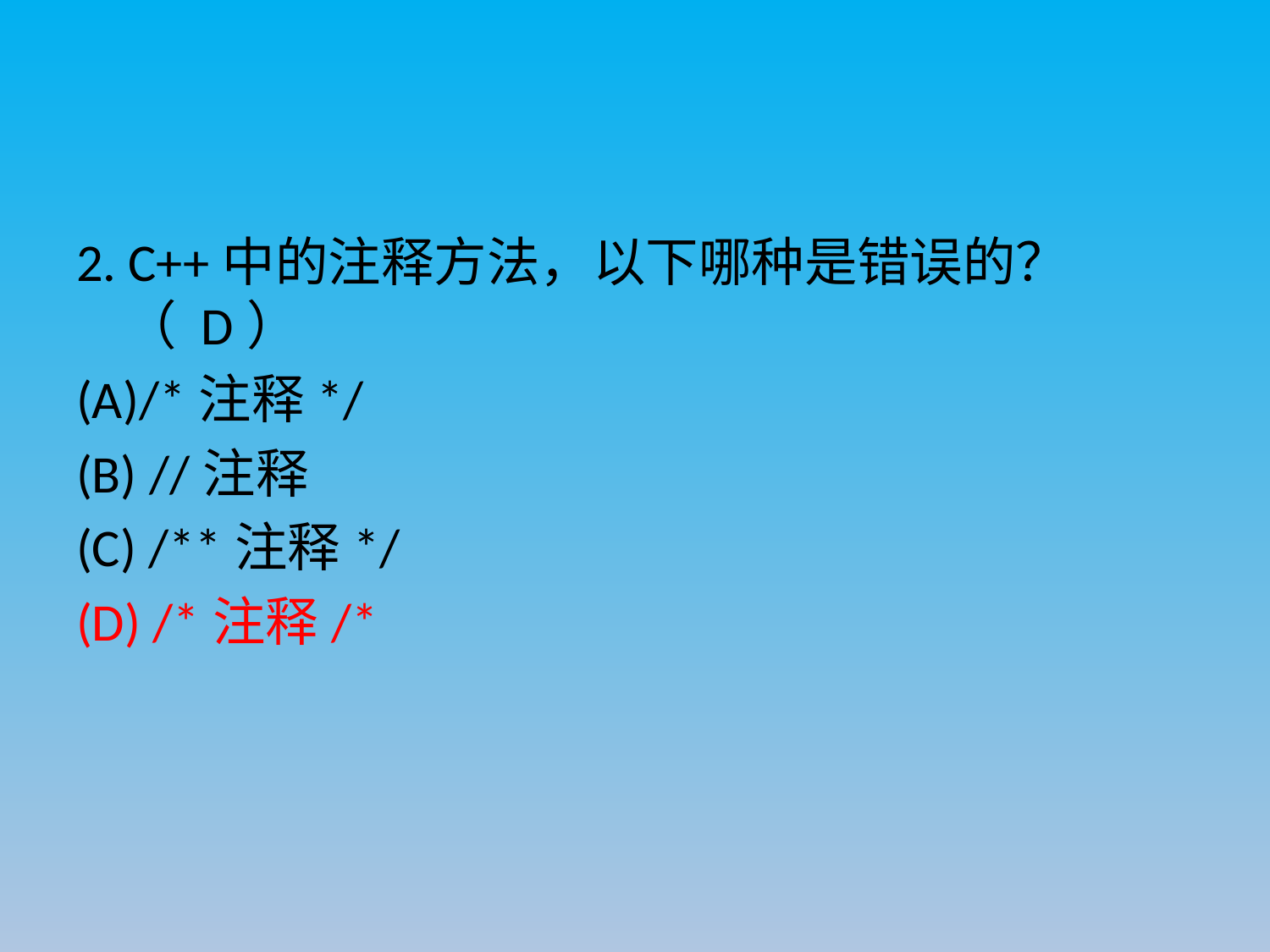

#
2. C++中的注释方法，以下哪种是错误的？（ D）
(A)/*注释*/
(B) //注释
(C) /**注释*/
(D) /*注释/*